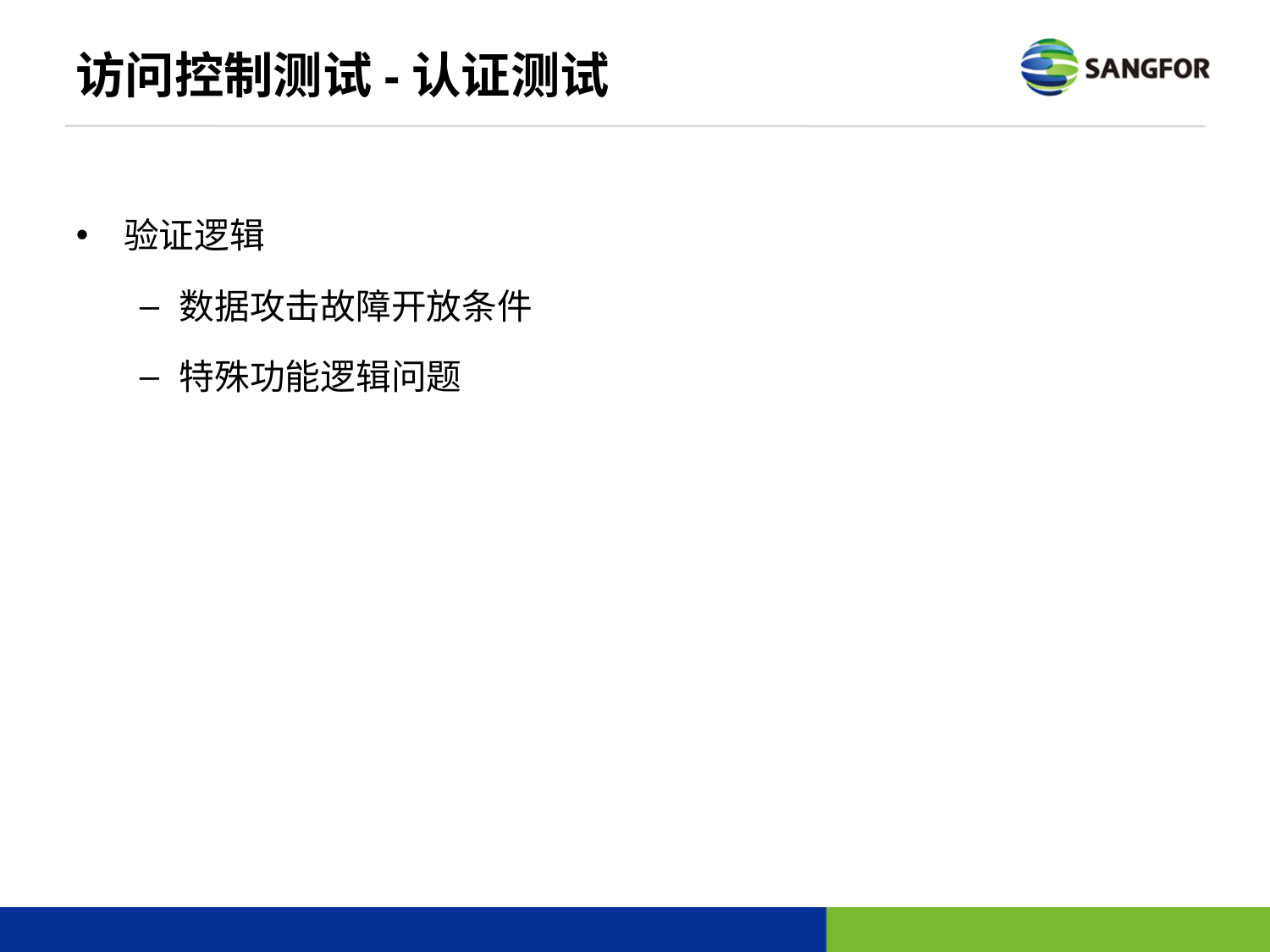

# 访问控制测试-认证测试
验证逻辑
数据攻击故障开放条件
特殊功能逻辑问题